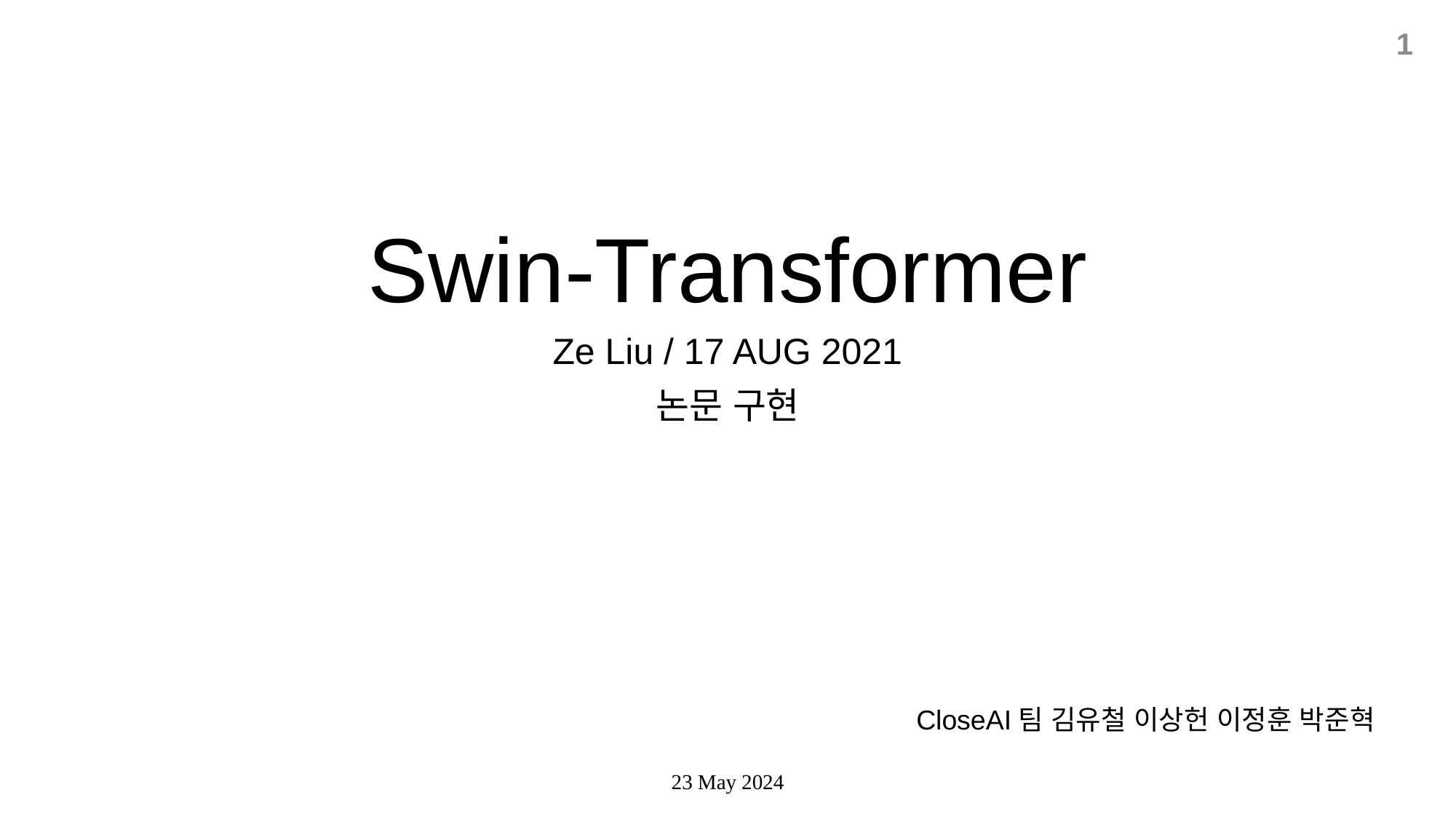

1
# Swin-Transformer
Ze Liu / 17 AUG 2021
논문 구현

CloseAI팀 김유철 이상헌 이정훈 박준혁
23 May 2024